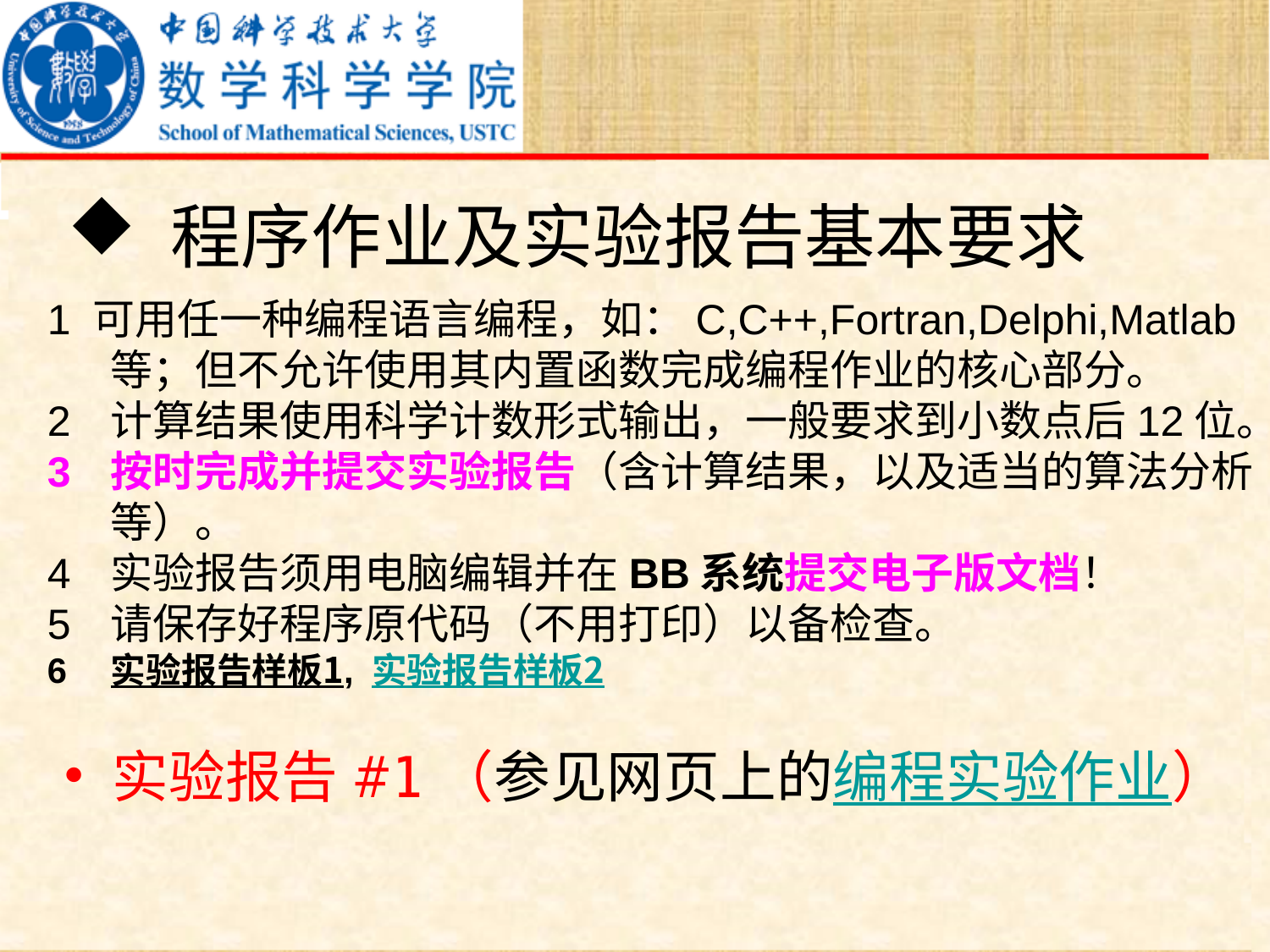

程序作业及实验报告基本要求
1 可用任一种编程语言编程，如：C,C++,Fortran,Delphi,Matlab等；但不允许使用其内置函数完成编程作业的核心部分。
计算结果使用科学计数形式输出，一般要求到小数点后12位。
按时完成并提交实验报告（含计算结果，以及适当的算法分析等）。
实验报告须用电脑编辑并在BB系统提交电子版文档！
请保存好程序原代码（不用打印）以备检查。
实验报告样板1, 实验报告样板2

实验报告#1（参见网页上的编程实验作业）